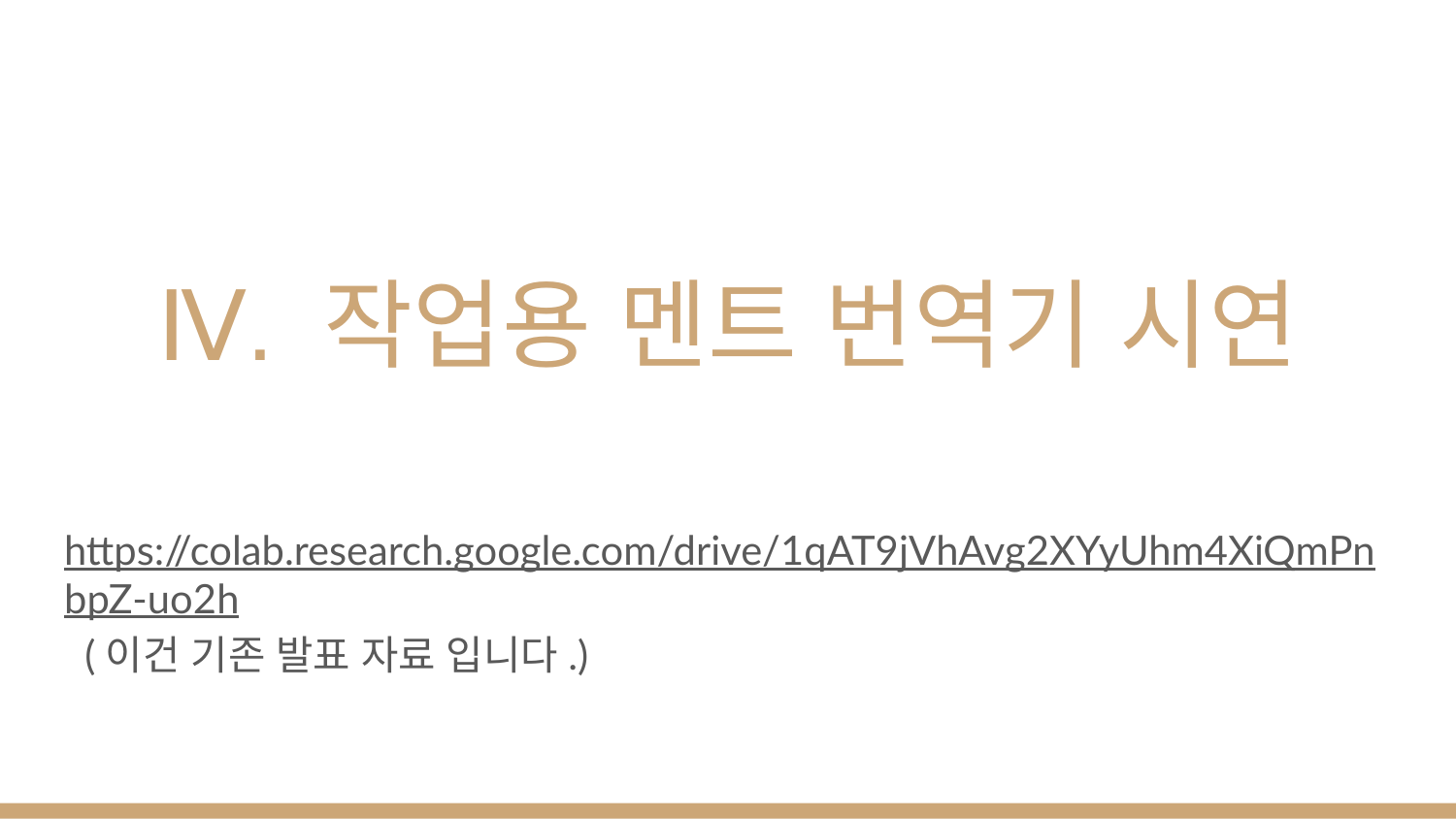

# Ⅳ. 작업용 멘트 번역기 시연
https://colab.research.google.com/drive/1qAT9jVhAvg2XYyUhm4XiQmPnbpZ-uo2h  (이건 기존 발표 자료 입니다.)